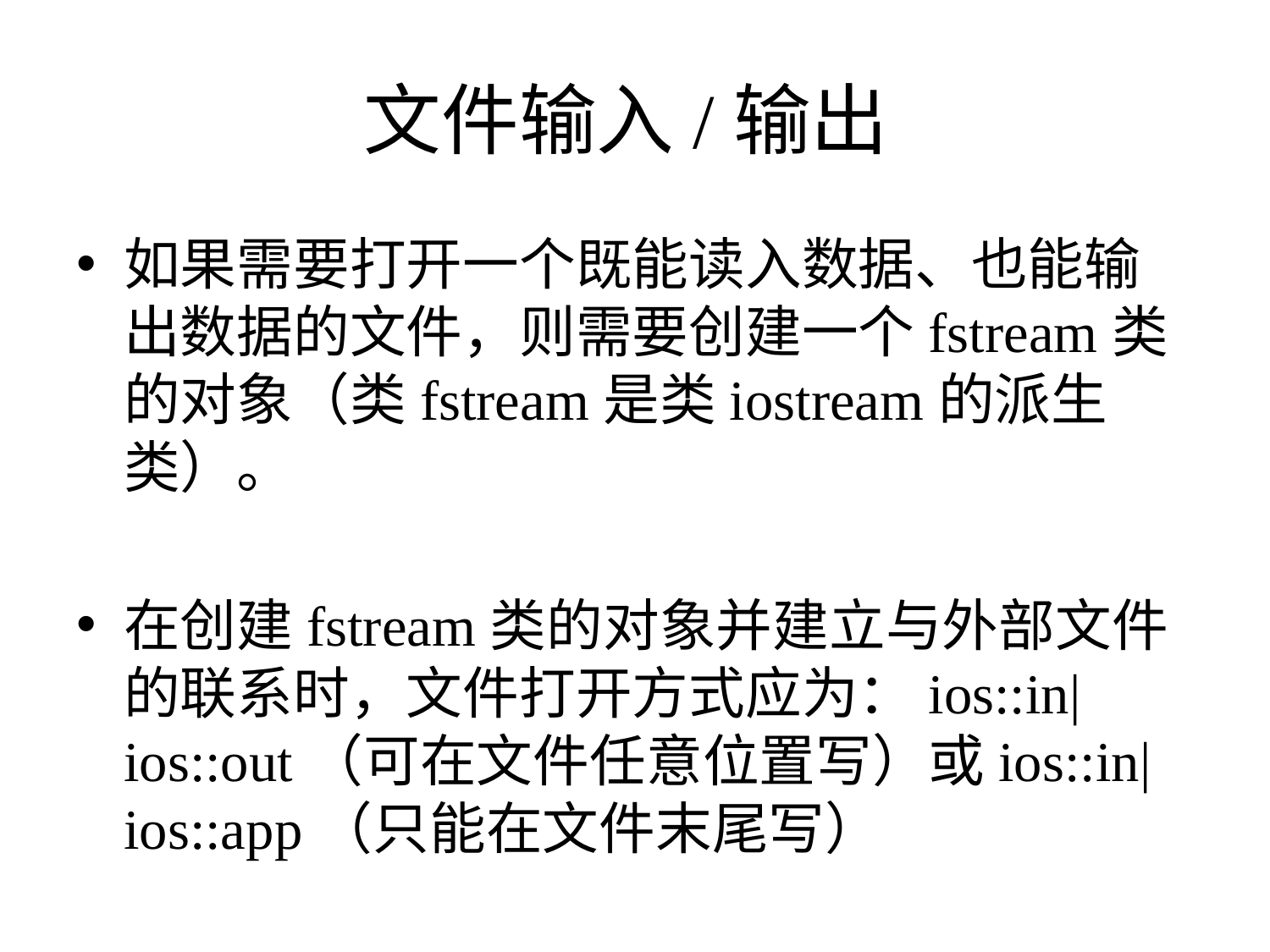

# 文件输入/输出
如果需要打开一个既能读入数据、也能输出数据的文件，则需要创建一个fstream类的对象（类fstream是类iostream的派生类）。

在创建fstream类的对象并建立与外部文件的联系时，文件打开方式应为：ios::in|ios::out（可在文件任意位置写）或ios::in|ios::app（只能在文件末尾写）